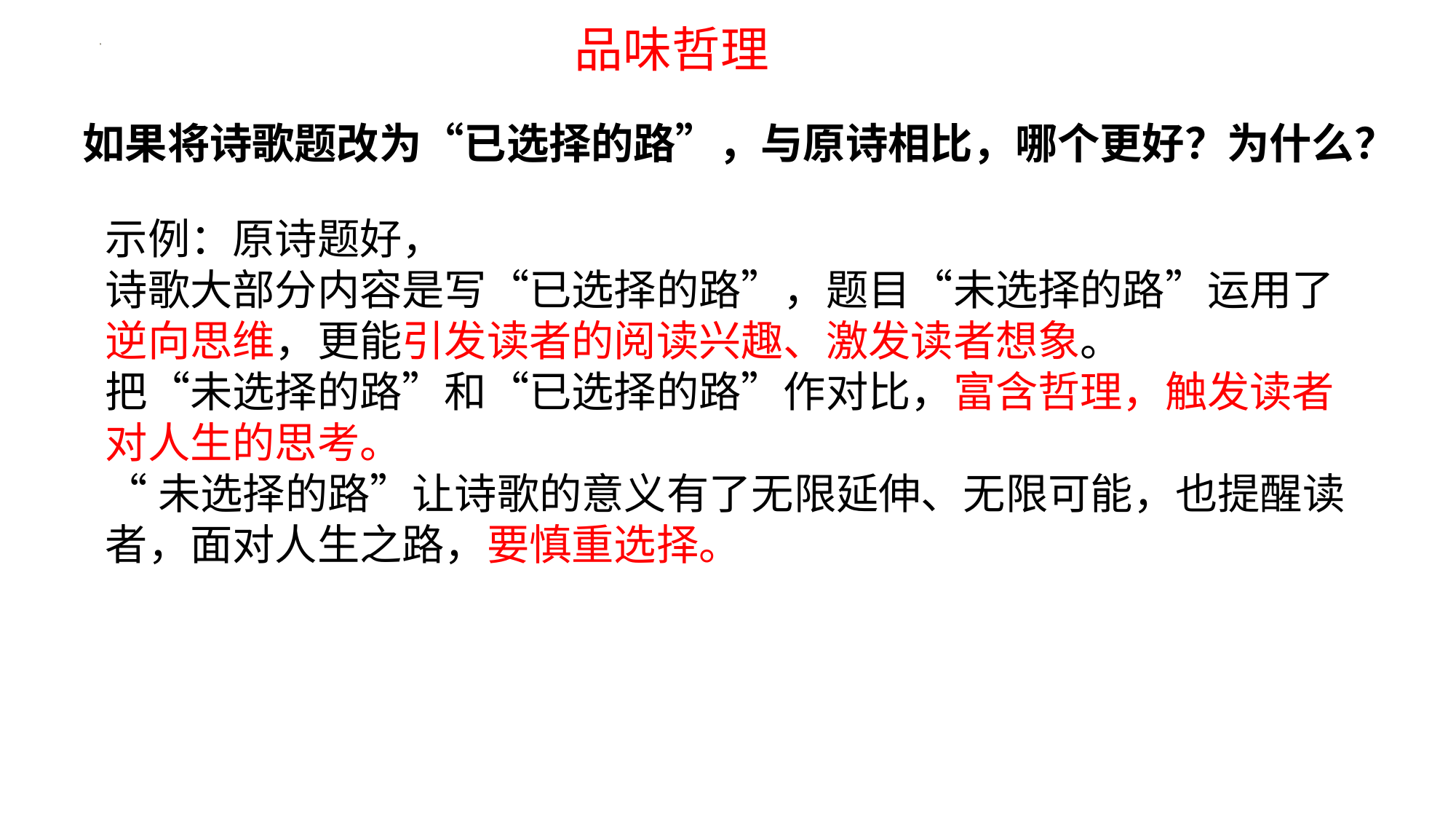

# 品味哲理
   如果将诗歌题改为“已选择的路”，与原诗相比，哪个更好？为什么？
示例：原诗题好，
诗歌大部分内容是写“已选择的路”，题目“未选择的路”运用了逆向思维，更能引发读者的阅读兴趣、激发读者想象。
把“未选择的路”和“已选择的路”作对比，富含哲理，触发读者对人生的思考。
“未选择的路”让诗歌的意义有了无限延伸、无限可能，也提醒读者，面对人生之路，要慎重选择。